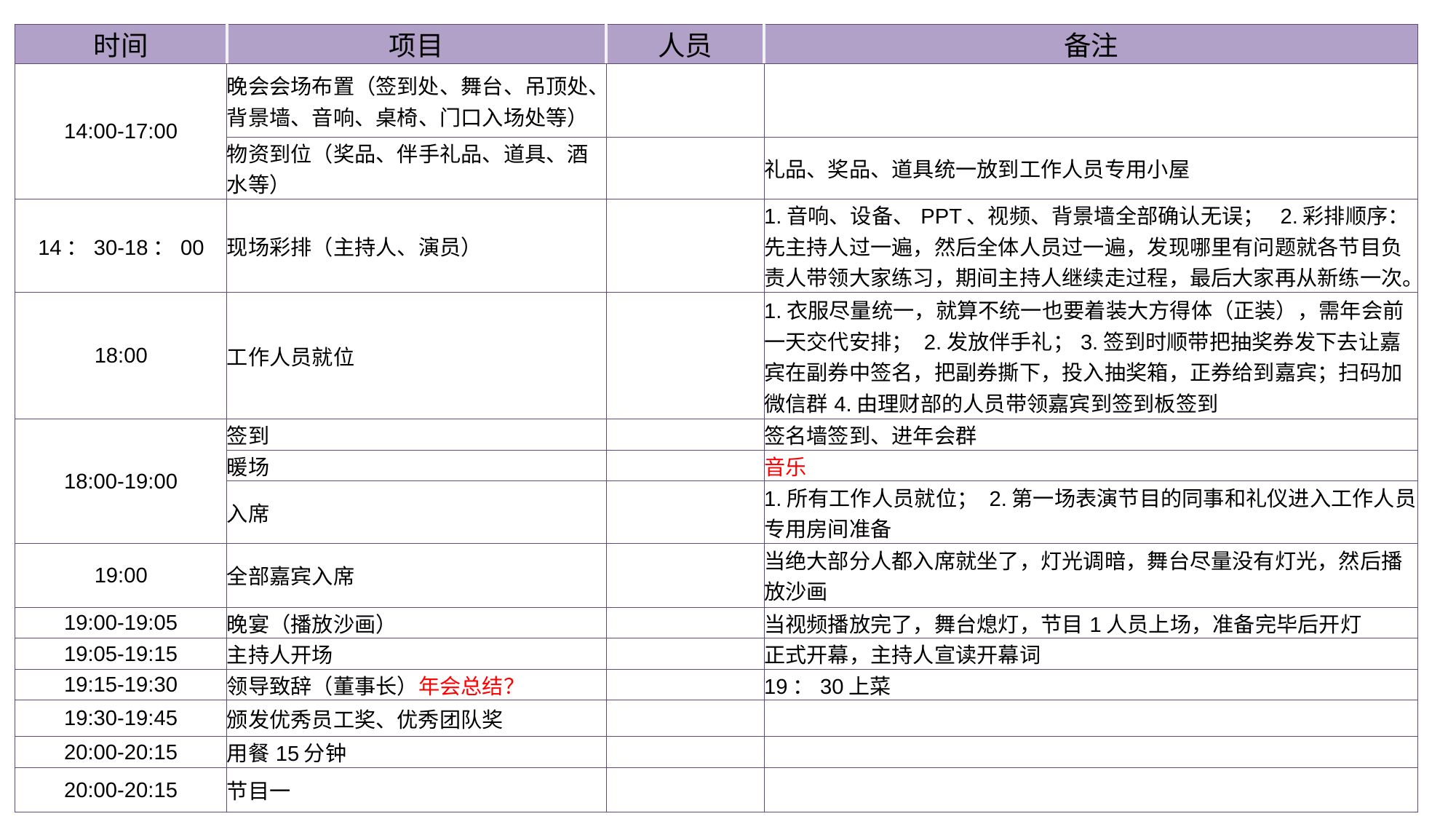

| 时间 | 项目 | 人员 | 备注 |
| --- | --- | --- | --- |
| 14:00-17:00 | 晚会会场布置（签到处、舞台、吊顶处、背景墙、音响、桌椅、门口入场处等） |  |  |
|  | 物资到位（奖品、伴手礼品、道具、酒水等） |  | 礼品、奖品、道具统一放到工作人员专用小屋 |
| 14：30-18：00 | 现场彩排（主持人、演员） |  | 1.音响、设备、PPT、视频、背景墙全部确认无误； 2.彩排顺序：先主持人过一遍，然后全体人员过一遍，发现哪里有问题就各节目负责人带领大家练习，期间主持人继续走过程，最后大家再从新练一次。 |
| 18:00 | 工作人员就位 |  | 1.衣服尽量统一，就算不统一也要着装大方得体（正装），需年会前一天交代安排； 2.发放伴手礼；3.签到时顺带把抽奖券发下去让嘉宾在副券中签名，把副券撕下，投入抽奖箱，正券给到嘉宾；扫码加微信群4.由理财部的人员带领嘉宾到签到板签到 |
| 18:00-19:00 | 签到 |  | 签名墙签到、进年会群 |
|  | 暖场 |  | 音乐 |
|  | 入席 |  | 1.所有工作人员就位； 2.第一场表演节目的同事和礼仪进入工作人员专用房间准备 |
| 19:00 | 全部嘉宾入席 |  | 当绝大部分人都入席就坐了，灯光调暗，舞台尽量没有灯光，然后播放沙画 |
| 19:00-19:05 | 晚宴（播放沙画） |  | 当视频播放完了，舞台熄灯，节目1人员上场，准备完毕后开灯 |
| 19:05-19:15 | 主持人开场 |  | 正式开幕，主持人宣读开幕词 |
| 19:15-19:30 | 领导致辞（董事长）年会总结？ |  | 19：30上菜 |
| 19:30-19:45 | 颁发优秀员工奖、优秀团队奖 |  |  |
| 20:00-20:15 | 用餐15分钟 |  |  |
| 20:00-20:15 | 节目一 |  |  |